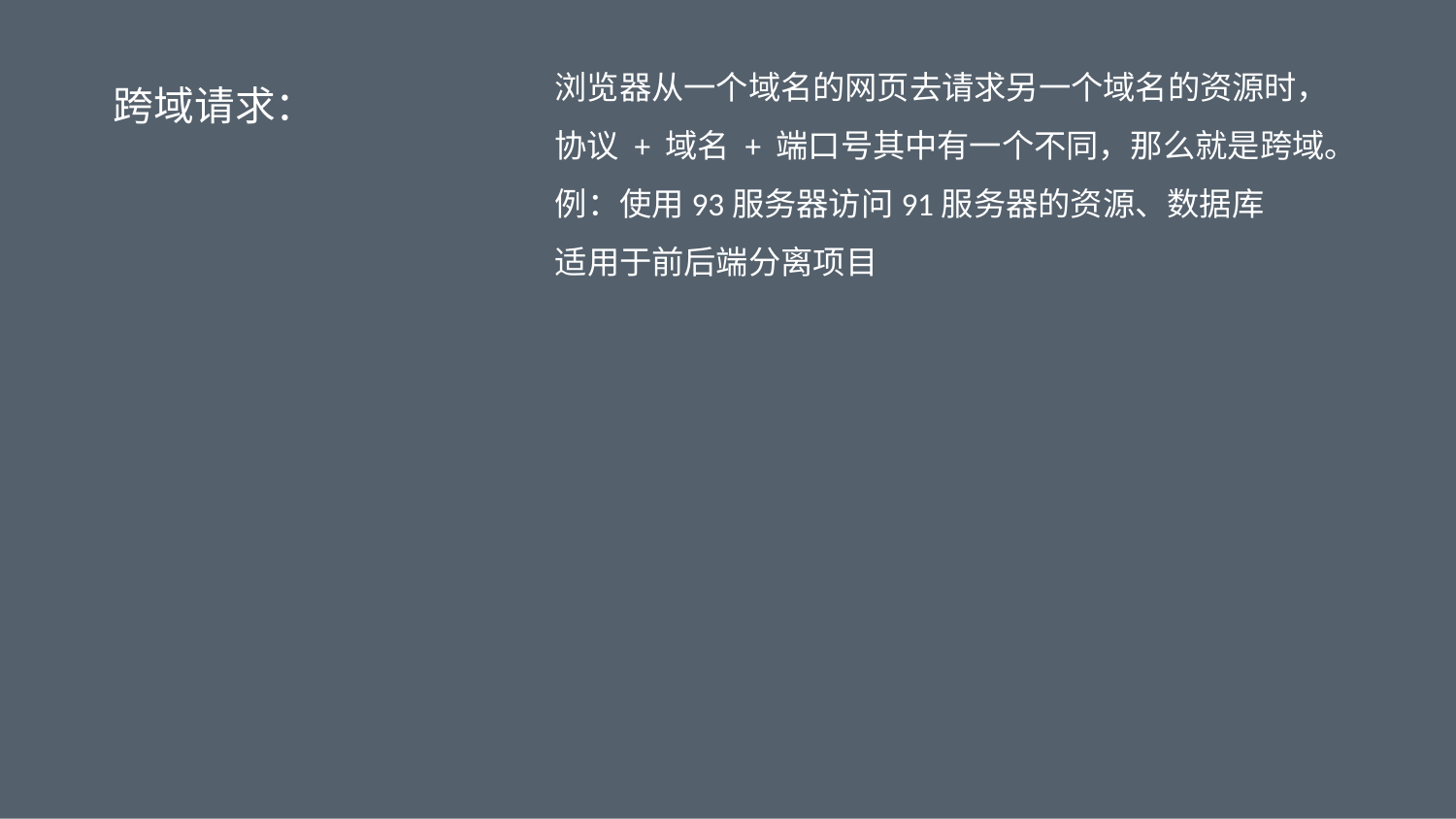

浏览器从一个域名的网页去请求另一个域名的资源时，协议 + 域名 + 端口号其中有一个不同，那么就是跨域。
例：使用93服务器访问91服务器的资源、数据库
适用于前后端分离项目
跨域请求：